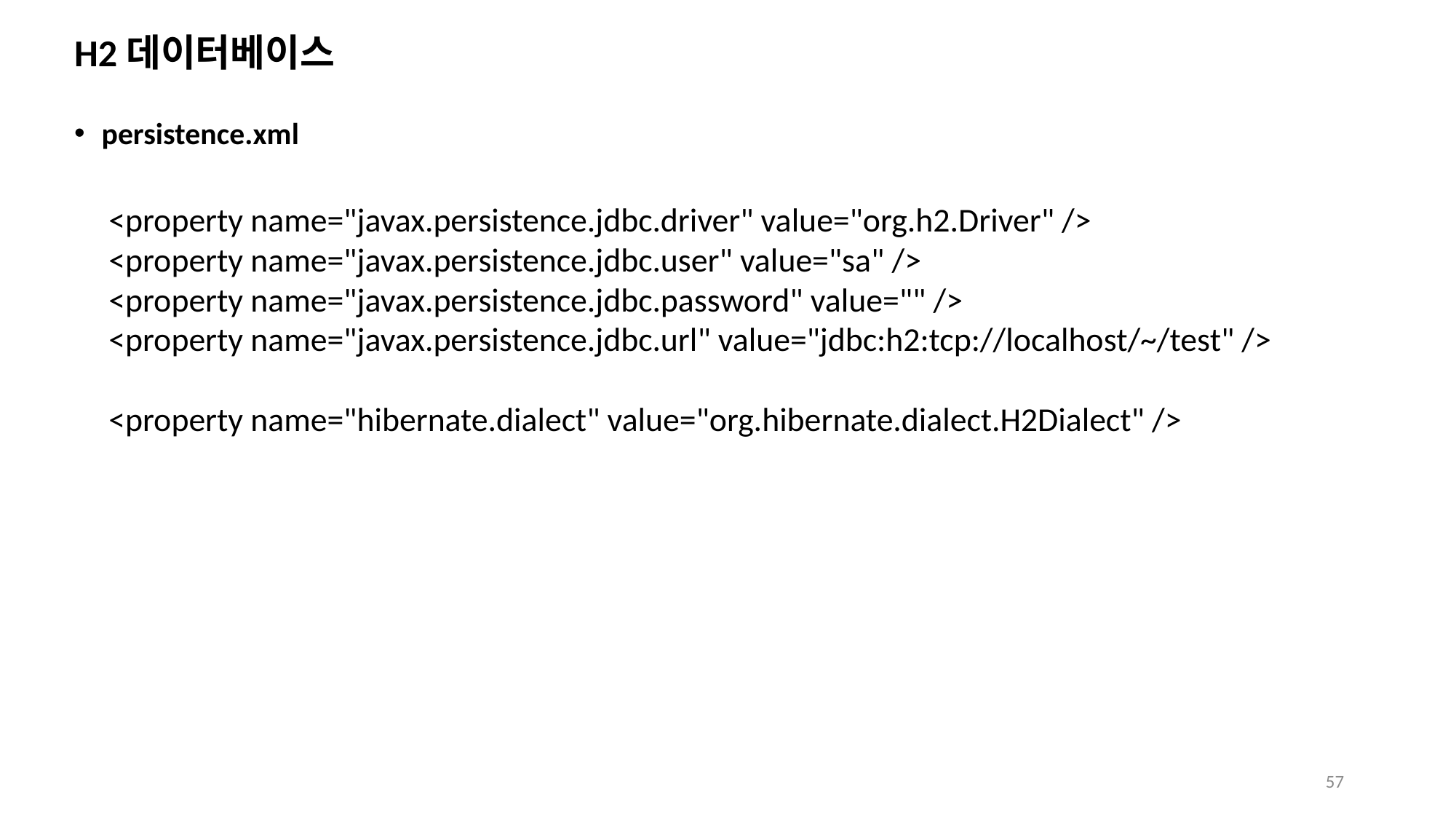

# H2데이터베이스
persistence.xml
            <property name="javax.persistence.jdbc.driver" value="org.h2.Driver" />
            <property name="javax.persistence.jdbc.user" value="sa" />
            <property name="javax.persistence.jdbc.password" value="" />
            <property name="javax.persistence.jdbc.url" value="jdbc:h2:tcp://localhost/~/test" />

            <property name="hibernate.dialect" value="org.hibernate.dialect.H2Dialect" />
57